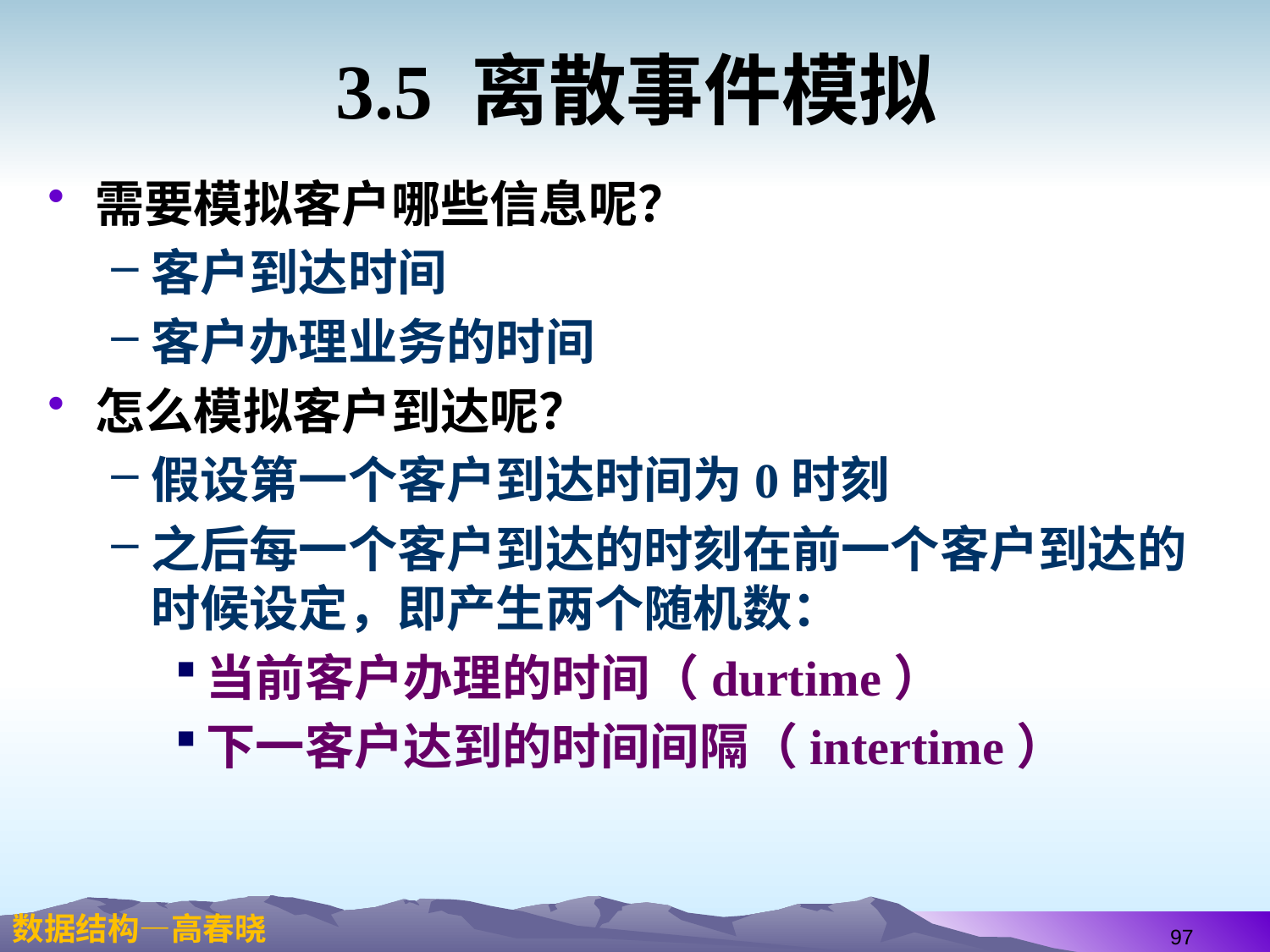

# 3.5 离散事件模拟
需要模拟客户哪些信息呢？
客户到达时间
客户办理业务的时间
怎么模拟客户到达呢？
假设第一个客户到达时间为0时刻
之后每一个客户到达的时刻在前一个客户到达的时候设定，即产生两个随机数：
当前客户办理的时间（durtime）
下一客户达到的时间间隔（intertime）
97